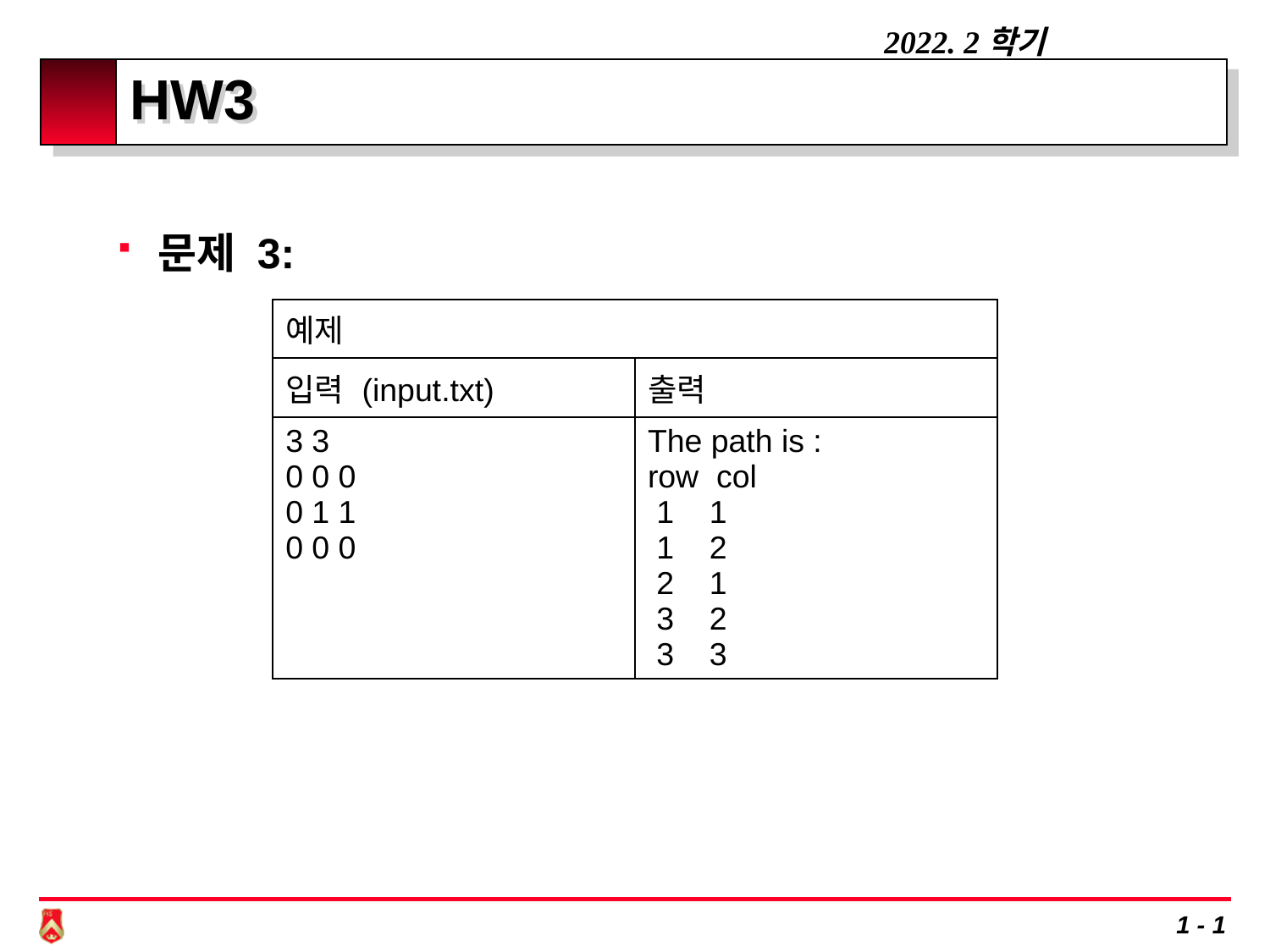

# HW3

문제 3:

| 예제 |  |
| --- | --- |
| 입력 (input.txt) | 출력 |
| 3 3 0 0 0 0 1 1 0 0 0 | The path is : row col 1 1 1 2 2 1 3 2 3 3 |
1 - 1